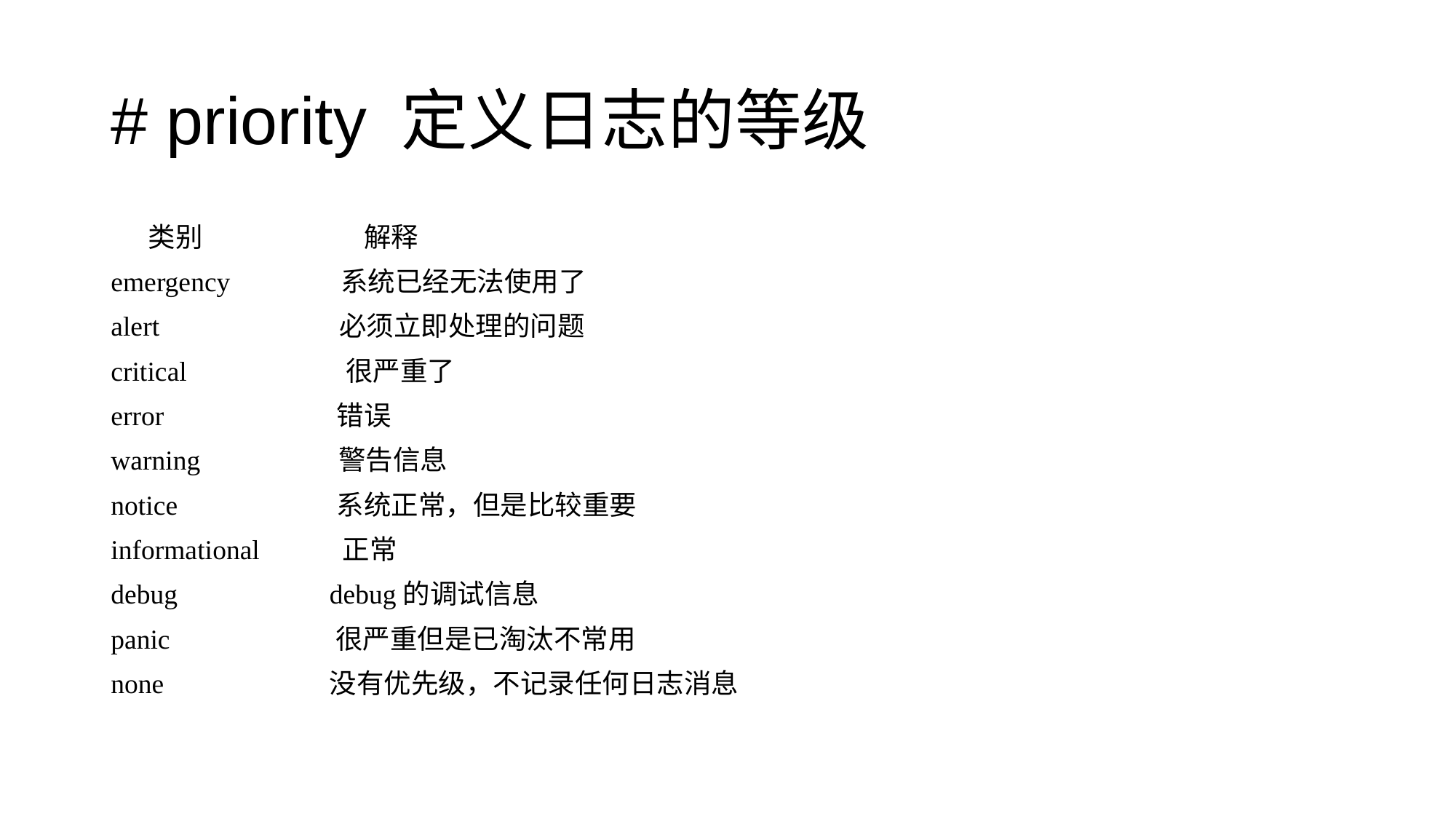

# # priority 定义日志的等级
     类别                          解释
emergency               系统已经无法使用了
alert                         必须立即处理的问题
critical                      很严重了
error                        错误
warning                   警告信息
notice                      系统正常，但是比较重要
informational           正常
debug                      debug的调试信息
panic                       很严重但是已淘汰不常用
none                       没有优先级，不记录任何日志消息